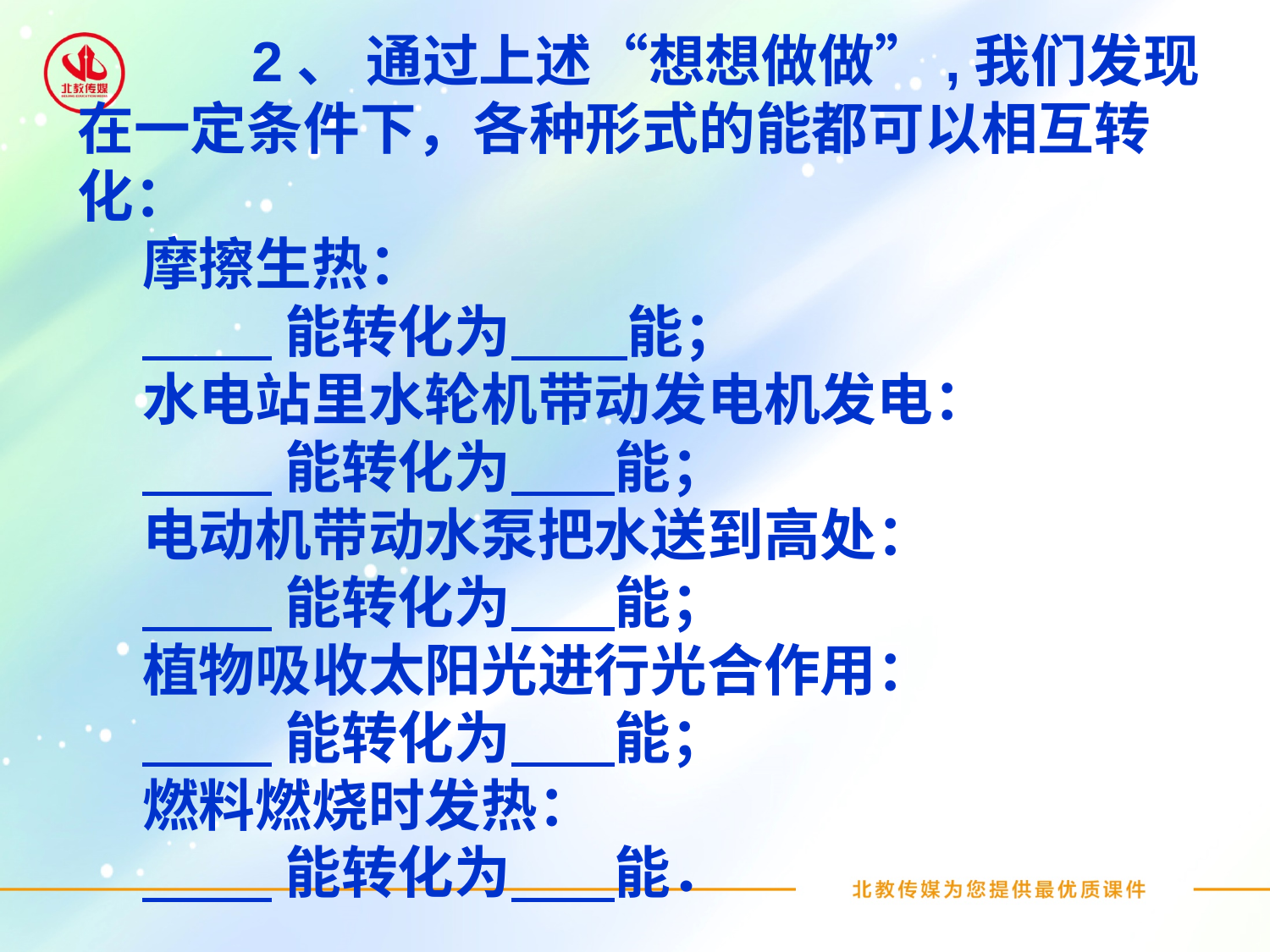

2、 通过上述“想想做做”,我们发现在一定条件下，各种形式的能都可以相互转化：
摩擦生热：
          能转化为         能；
水电站里水轮机带动发电机发电：
          能转化为        能；
电动机带动水泵把水送到高处：
          能转化为        能；
植物吸收太阳光进行光合作用：
          能转化为        能；
燃料燃烧时发热：
          能转化为        能．